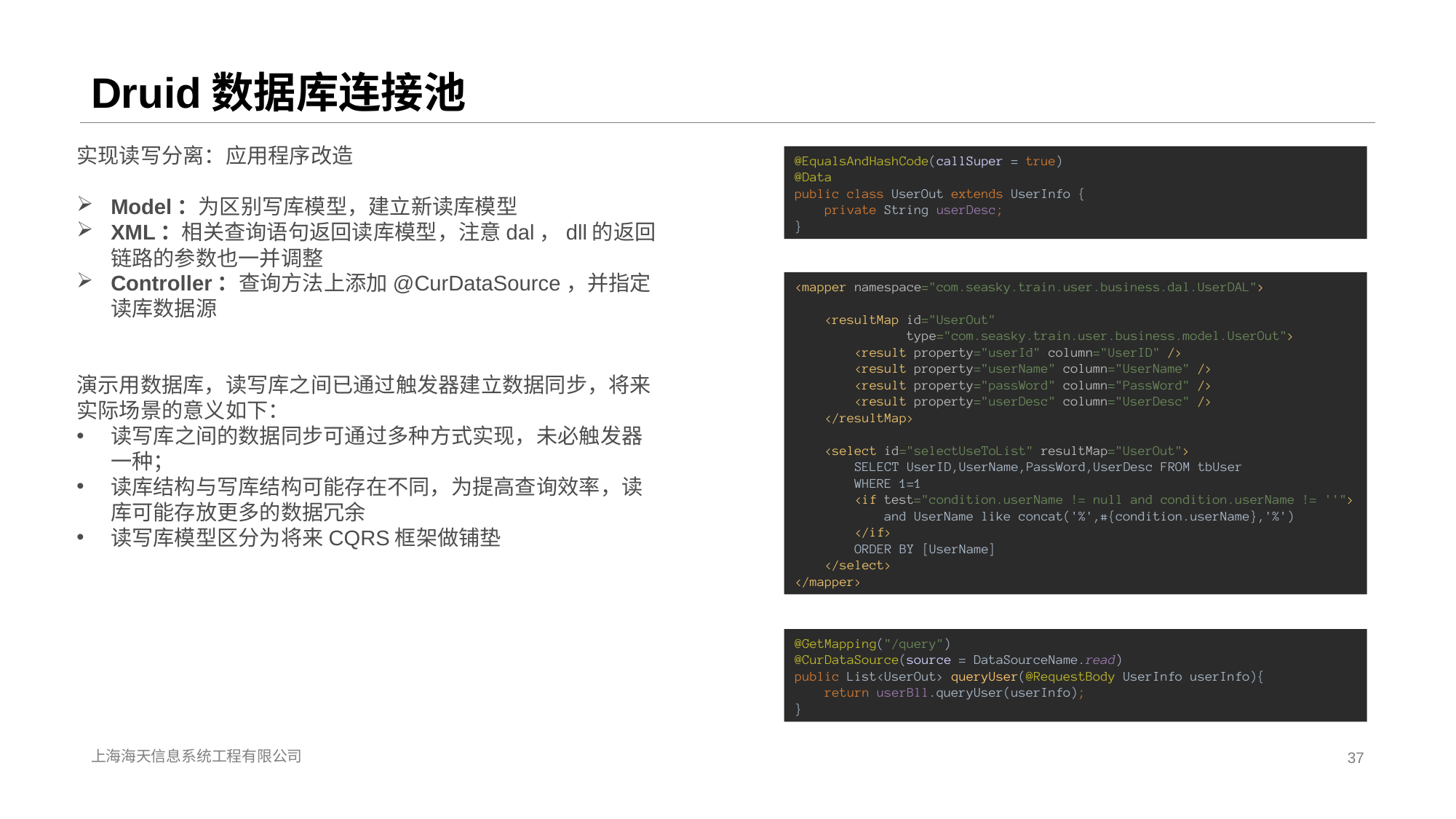

# Druid数据库连接池
实现读写分离：应用程序改造

Model：为区别写库模型，建立新读库模型
XML：相关查询语句返回读库模型，注意dal，dll的返回链路的参数也一并调整
Controller：查询方法上添加@CurDataSource，并指定读库数据源

演示用数据库，读写库之间已通过触发器建立数据同步，将来实际场景的意义如下：
读写库之间的数据同步可通过多种方式实现，未必触发器一种；
读库结构与写库结构可能存在不同，为提高查询效率，读库可能存放更多的数据冗余
读写库模型区分为将来CQRS框架做铺垫

@EqualsAndHashCode(callSuper = true)
@Data
public class UserOut extends UserInfo {
    private String userDesc;
}
<mapper namespace="com.seasky.train.user.business.dal.UserDAL">
    <resultMap id="UserOut"
               type="com.seasky.train.user.business.model.UserOut">
        <result property="userId" column="UserID" />
        <result property="userName" column="UserName" />
        <result property="passWord" column="PassWord" />
        <result property="userDesc" column="UserDesc" />
    </resultMap>
    <select id="selectUseToList" resultMap="UserOut">
        SELECT UserID,UserName,PassWord,UserDesc FROM tbUser
        WHERE 1=1
        <if test="condition.userName != null and condition.userName != ''">
            and UserName like concat('%',#{condition.userName},'%')
        </if>
        ORDER BY [UserName]
    </select>
</mapper>
@GetMapping("/query")
@CurDataSource(source = DataSourceName.read)
public List<UserOut> queryUser(@RequestBody UserInfo userInfo){
    return userBll.queryUser(userInfo);
}
上海海天信息系统工程有限公司
37